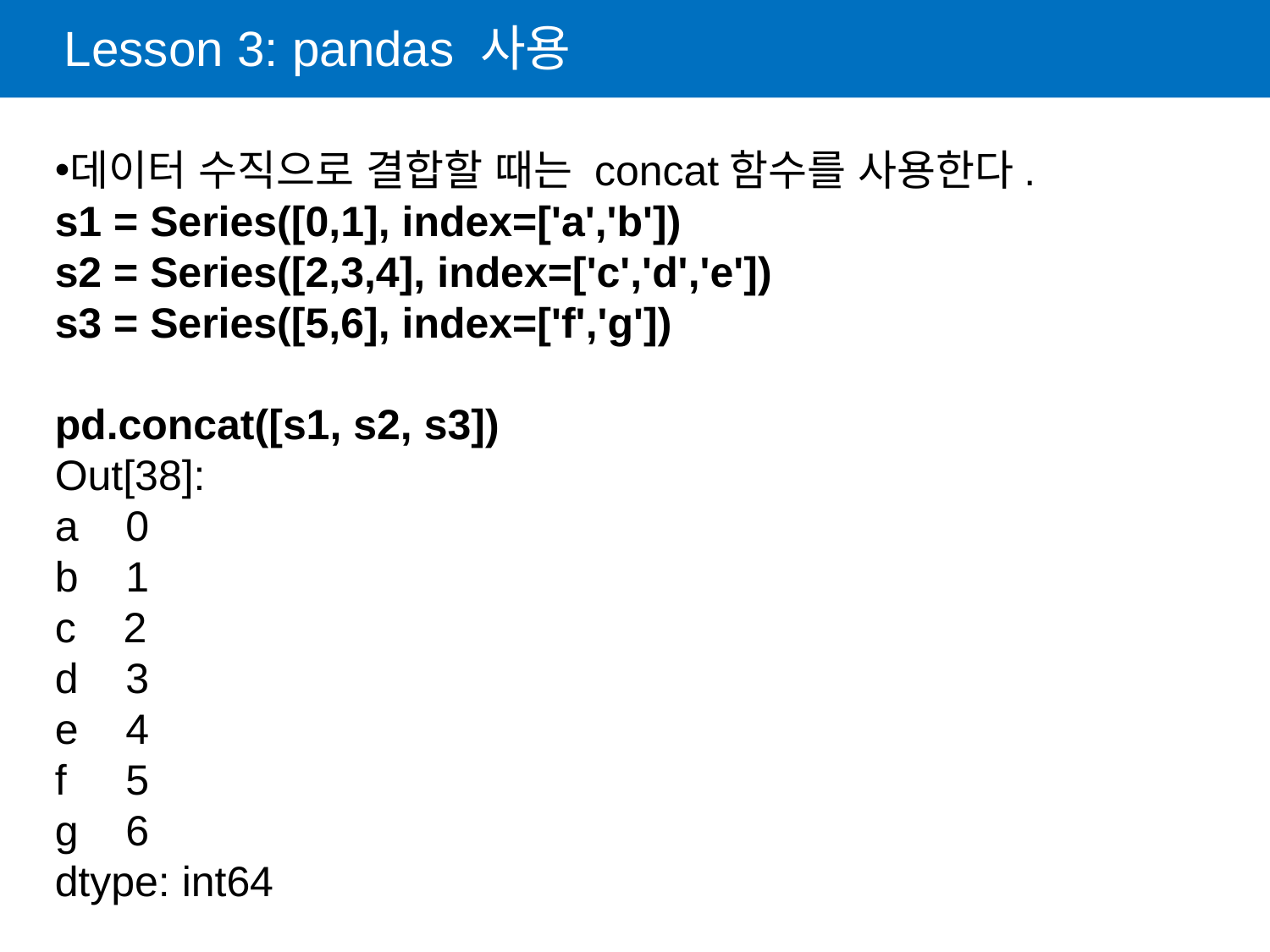

# Lesson 3: pandas 사용
데이터 수직으로 결합할 때는 concat함수를 사용한다.
s1 = Series([0,1], index=['a','b'])
s2 = Series([2,3,4], index=['c','d','e'])
s3 = Series([5,6], index=['f','g'])

pd.concat([s1, s2, s3])
Out[38]:
a    0
b    1
c    2
d    3
e    4
f     5
g    6
dtype: int64